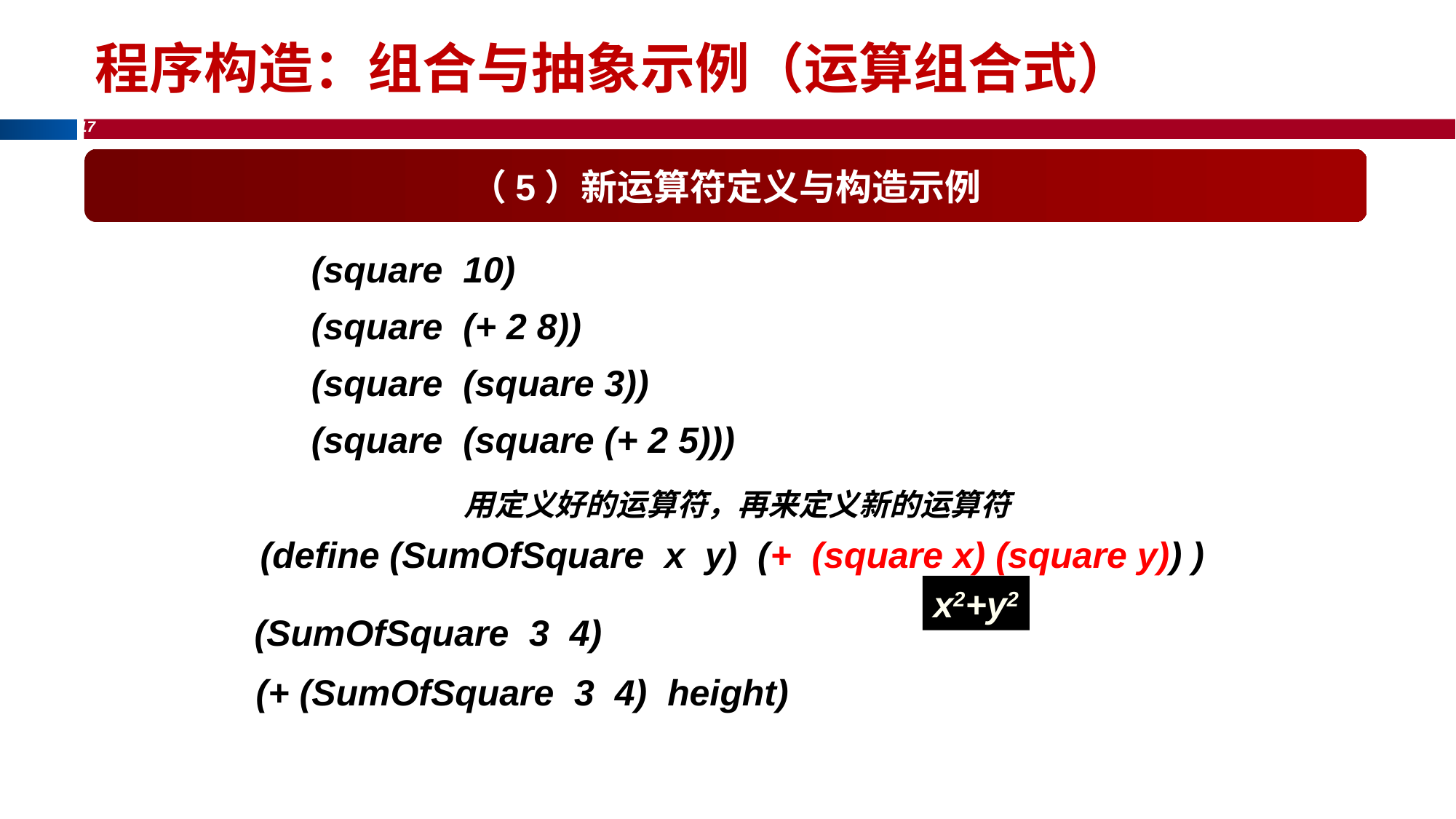

程序构造：组合与抽象示例（运算组合式）
（5）新运算符定义与构造示例
(square  10)
(square  (+ 2 8))
(square  (square 3))
(square  (square (+ 2 5)))
用定义好的运算符，再来定义新的运算符
(define (SumOfSquare  x  y)  (+  (square x) (square y)) )
x2+y2
(SumOfSquare  3  4)
(+ (SumOfSquare  3  4)  height)